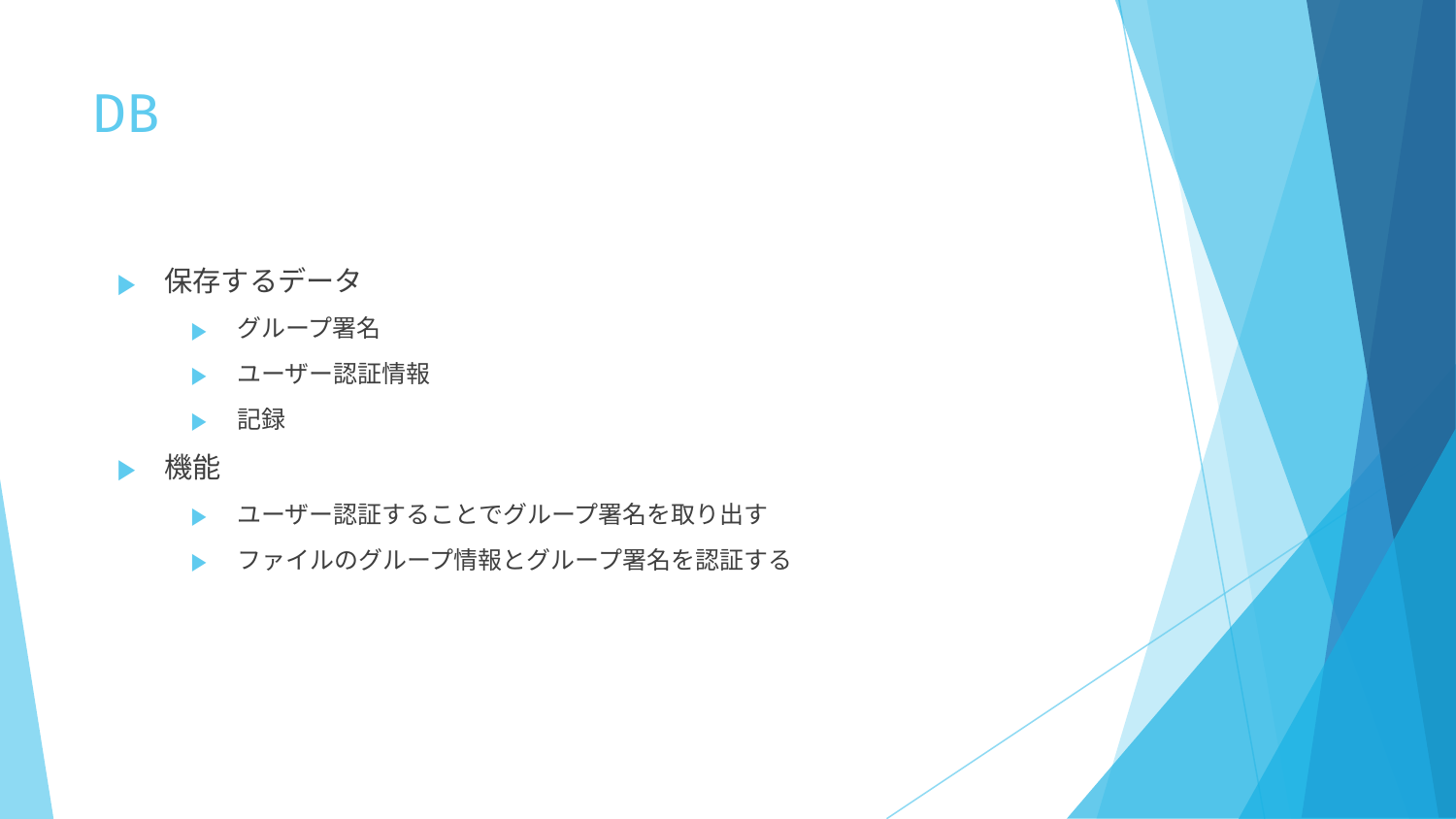

# DB
保存するデータ
グループ署名
ユーザー認証情報
記録
機能
ユーザー認証することでグループ署名を取り出す
ファイルのグループ情報とグループ署名を認証する